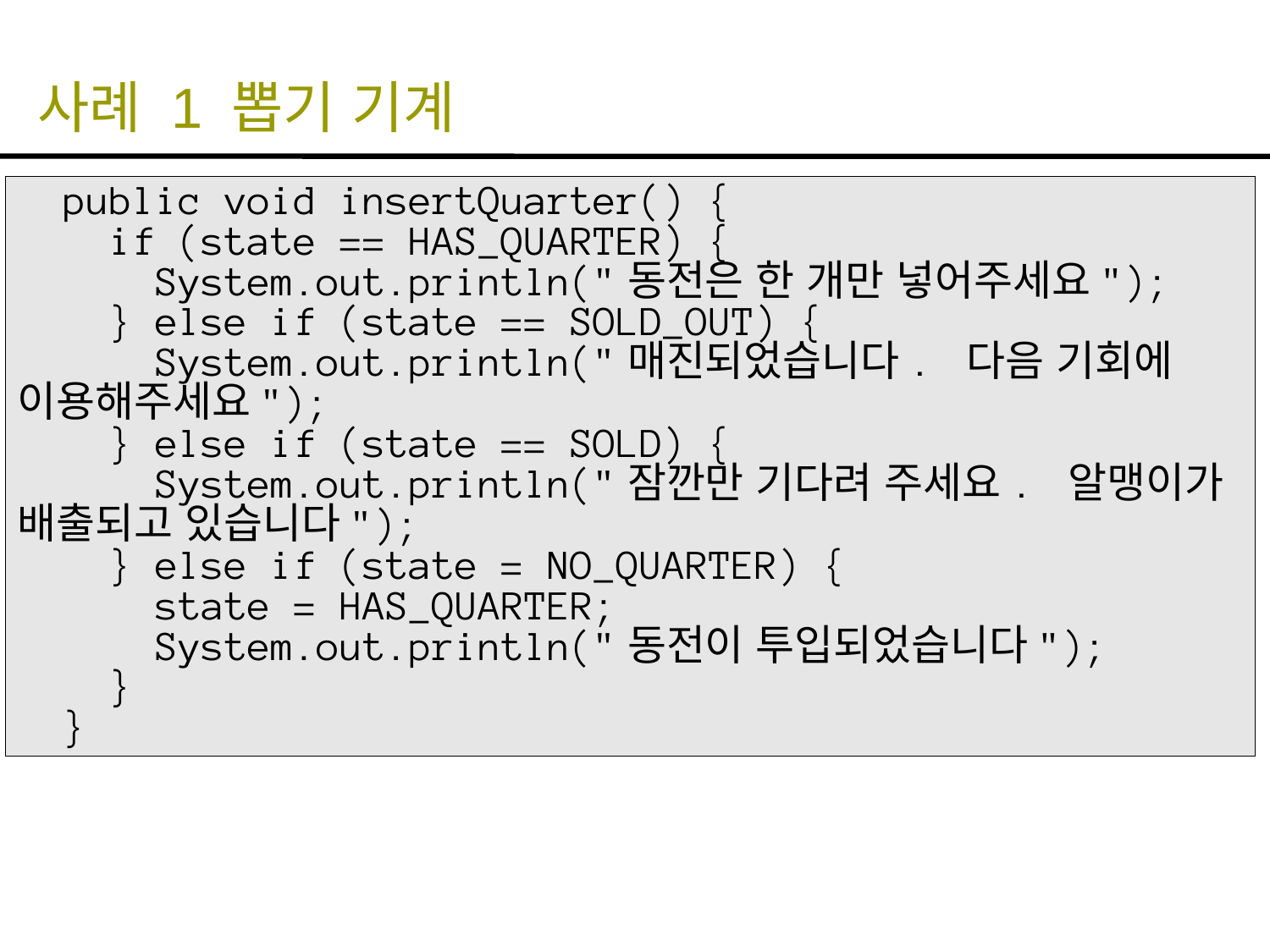

# 사례 1 뽑기 기계
  public void insertQuarter() {
    if (state == HAS_QUARTER) {
      System.out.println("동전은 한 개만 넣어주세요");
    } else if (state == SOLD_OUT) {
      System.out.println("매진되었습니다. 다음 기회에 이용해주세요");
    } else if (state == SOLD) {
      System.out.println("잠깐만 기다려 주세요. 알맹이가 배출되고 있습니다");
    } else if (state = NO_QUARTER) {
      state = HAS_QUARTER;
      System.out.println("동전이 투입되었습니다");
    }
  }